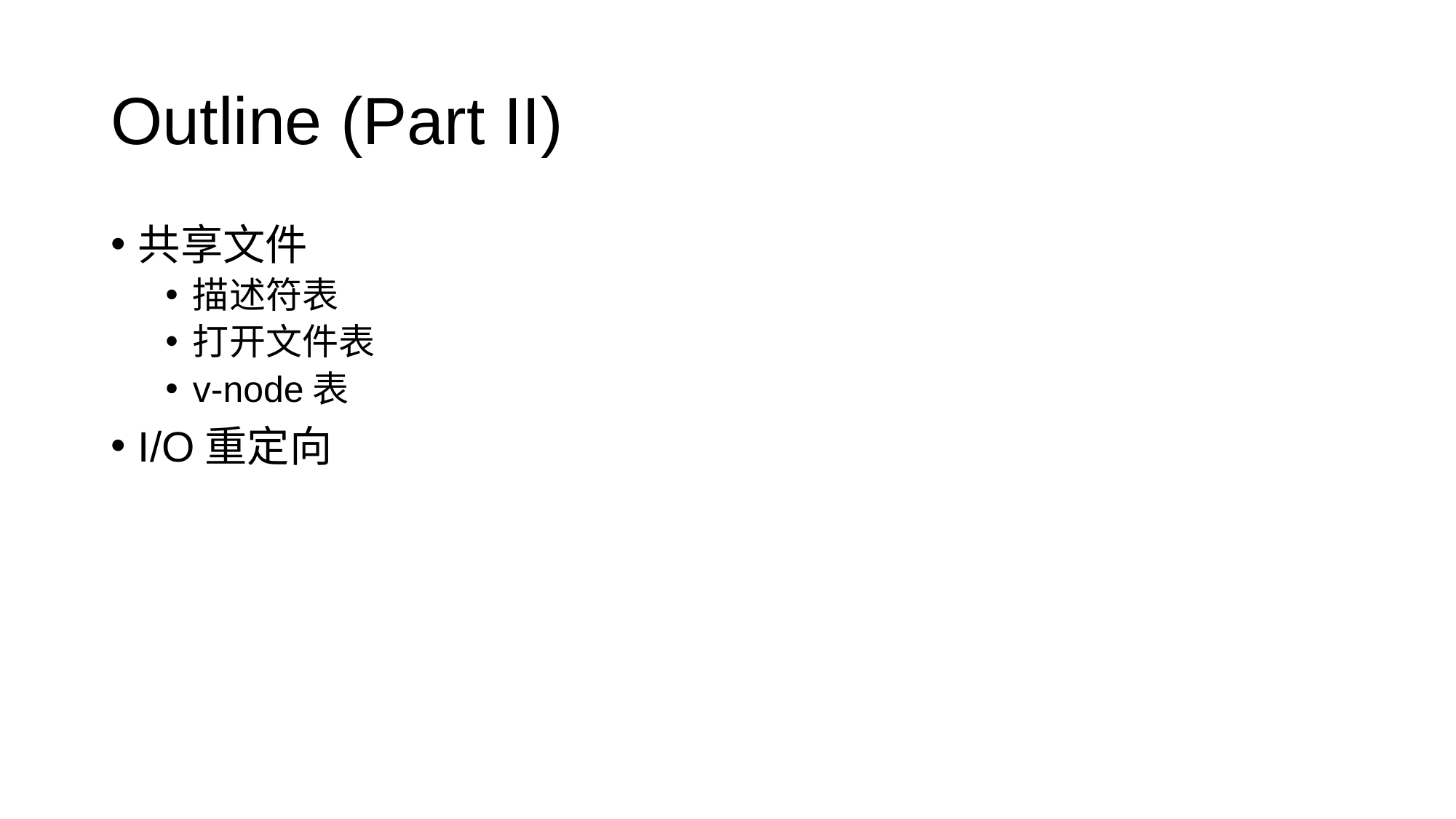

# Outline (Part II)
共享文件
描述符表
打开文件表
v-node表
I/O重定向